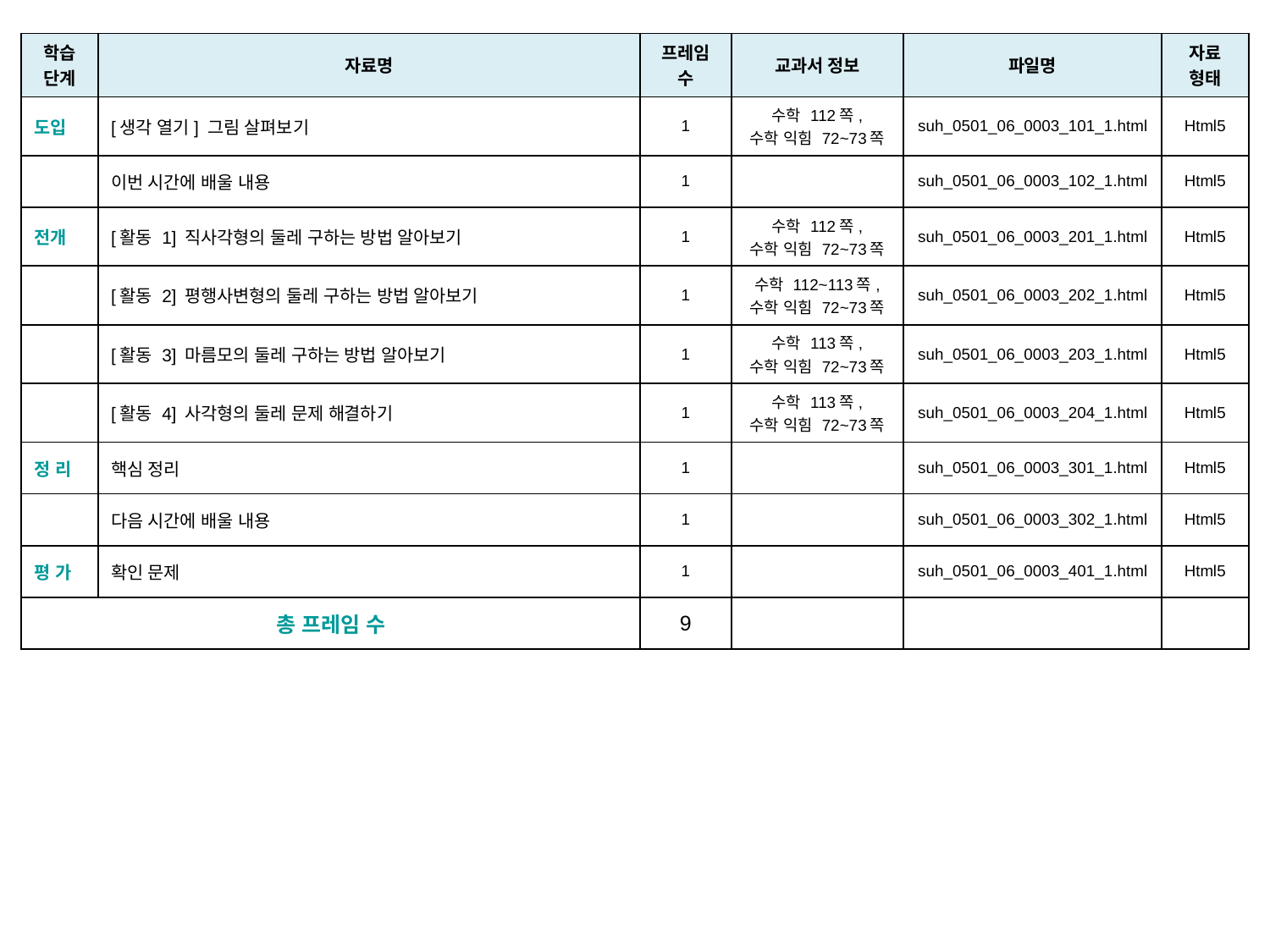

| 학습 단계 | 자료명 | 프레임 수 | 교과서 정보 | 파일명 | 자료 형태 |
| --- | --- | --- | --- | --- | --- |
| 도입 | [생각 열기] 그림 살펴보기 | 1 | 수학 112쪽, 수학 익힘 72~73쪽 | suh\_0501\_06\_0003\_101\_1.html | Html5 |
|  | 이번 시간에 배울 내용 | 1 |  | suh\_0501\_06\_0003\_102\_1.html | Html5 |
| 전개 | [활동 1] 직사각형의 둘레 구하는 방법 알아보기 | 1 | 수학 112쪽, 수학 익힘 72~73쪽 | suh\_0501\_06\_0003\_201\_1.html | Html5 |
|  | [활동 2] 평행사변형의 둘레 구하는 방법 알아보기 | 1 | 수학 112~113쪽, 수학 익힘 72~73쪽 | suh\_0501\_06\_0003\_202\_1.html | Html5 |
|  | [활동 3] 마름모의 둘레 구하는 방법 알아보기 | 1 | 수학 113쪽, 수학 익힘 72~73쪽 | suh\_0501\_06\_0003\_203\_1.html | Html5 |
|  | [활동 4] 사각형의 둘레 문제 해결하기 | 1 | 수학 113쪽, 수학 익힘 72~73쪽 | suh\_0501\_06\_0003\_204\_1.html | Html5 |
| 정 리 | 핵심 정리 | 1 |  | suh\_0501\_06\_0003\_301\_1.html | Html5 |
|  | 다음 시간에 배울 내용 | 1 |  | suh\_0501\_06\_0003\_302\_1.html | Html5 |
| 평 가 | 확인 문제 | 1 |  | suh\_0501\_06\_0003\_401\_1.html | Html5 |
| 총 프레임 수 |  | 9 |  |  |  |